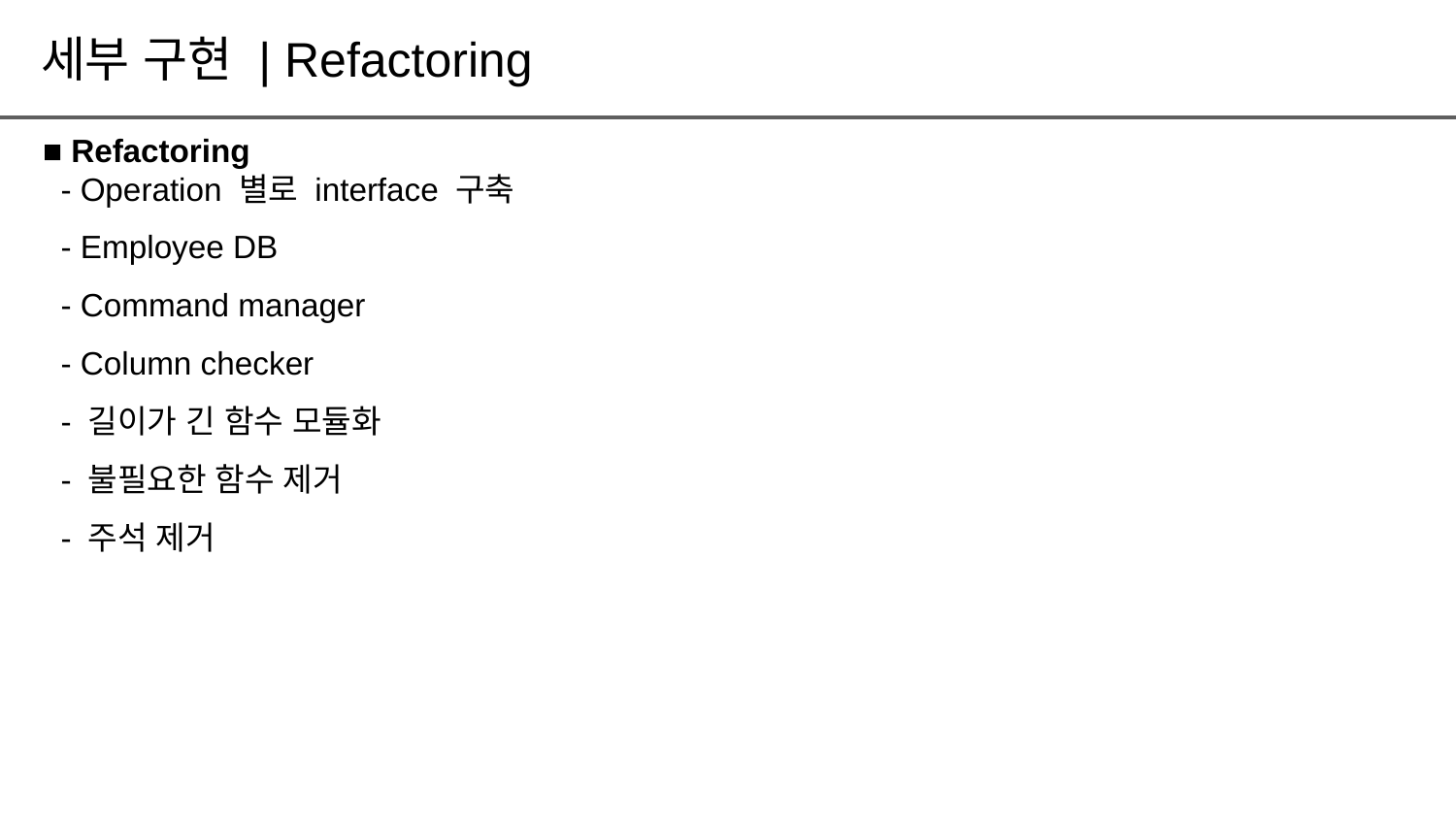

세부 구현 | Refactoring
■ Refactoring
  - Operation 별로 interface 구축
  - Employee DB
  - Command manager
  - Column checker
  - 길이가 긴 함수 모듈화
  - 불필요한 함수 제거
  - 주석 제거